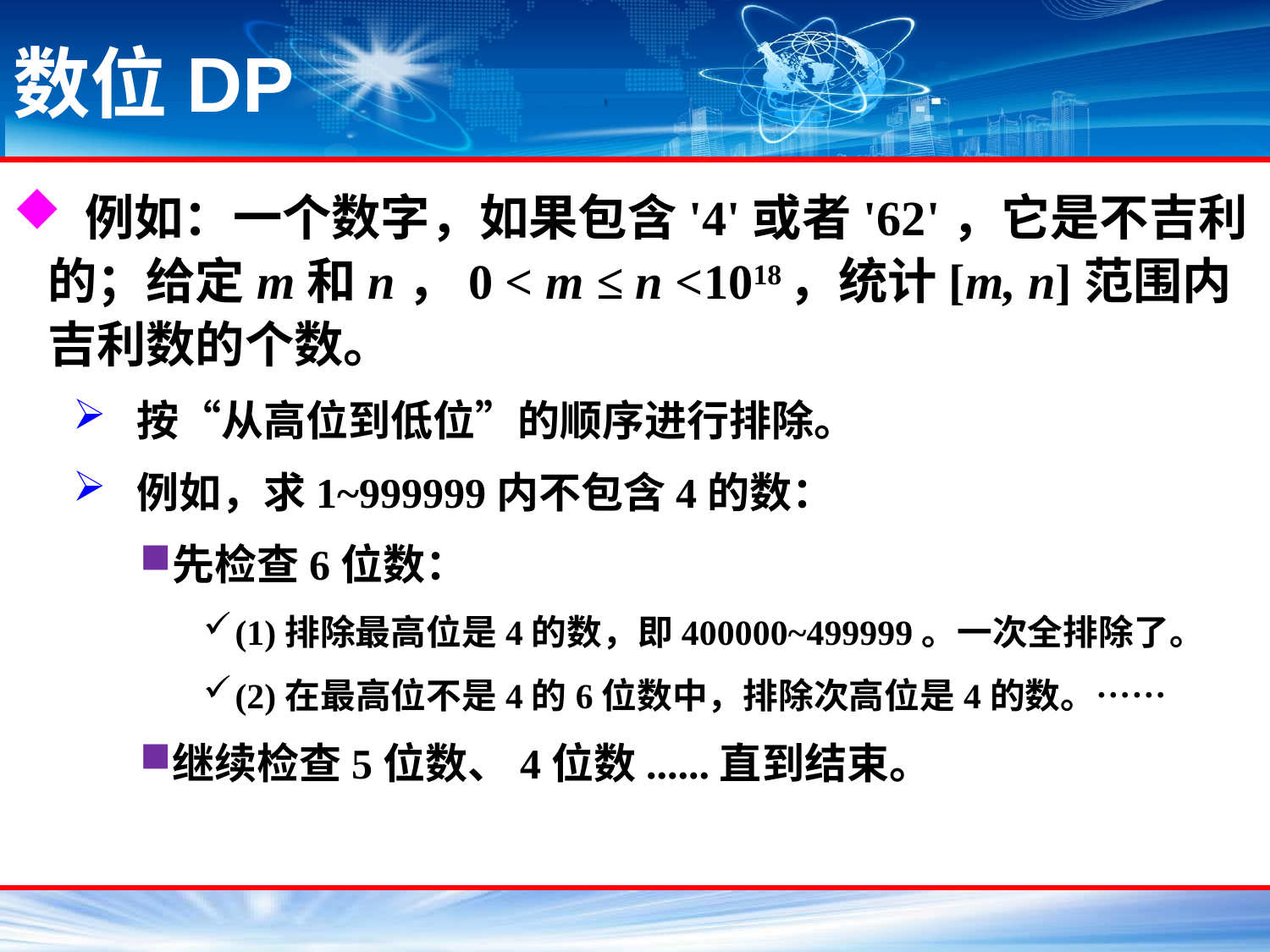

数位DP
 例如：一个数字，如果包含'4'或者'62'，它是不吉利的；给定m和n，0 < m ≤ n <1018，统计[m, n]范围内吉利数的个数。
按“从高位到低位”的顺序进行排除。
例如，求1~999999内不包含4的数：
先检查6位数：
(1)排除最高位是4的数，即400000~499999。一次全排除了。
(2)在最高位不是4的6位数中，排除次高位是4的数。……
继续检查5位数、4位数......直到结束。